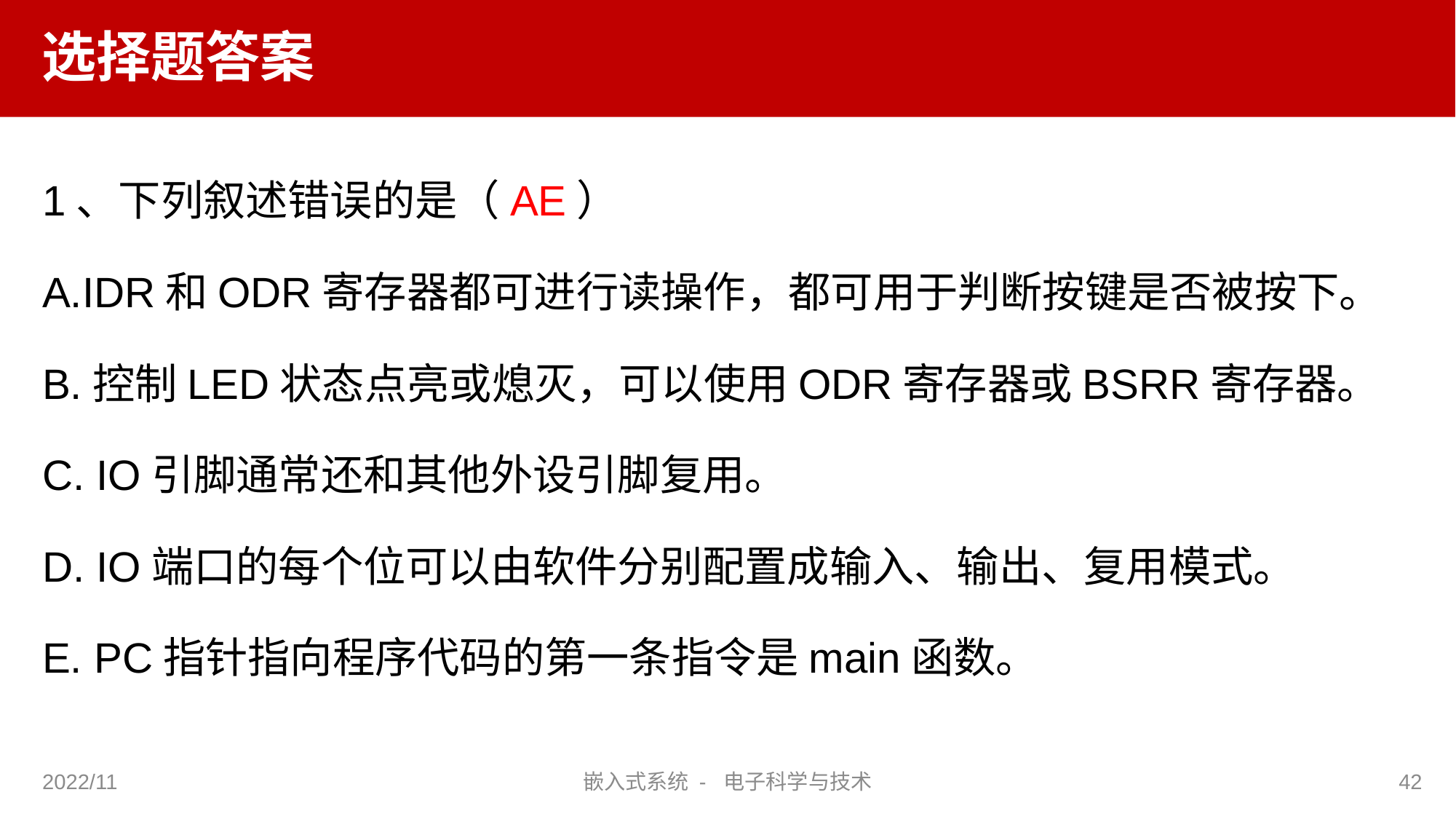

# 选择题答案
1、下列叙述错误的是（AE）
A.IDR和ODR寄存器都可进行读操作，都可用于判断按键是否被按下。
B.控制LED状态点亮或熄灭，可以使用ODR寄存器或BSRR寄存器。
C. IO引脚通常还和其他外设引脚复用。
D. IO端口的每个位可以由软件分别配置成输入、输出、复用模式。
E. PC指针指向程序代码的第一条指令是main函数。
2022/11
嵌入式系统 -  电子科学与技术
42